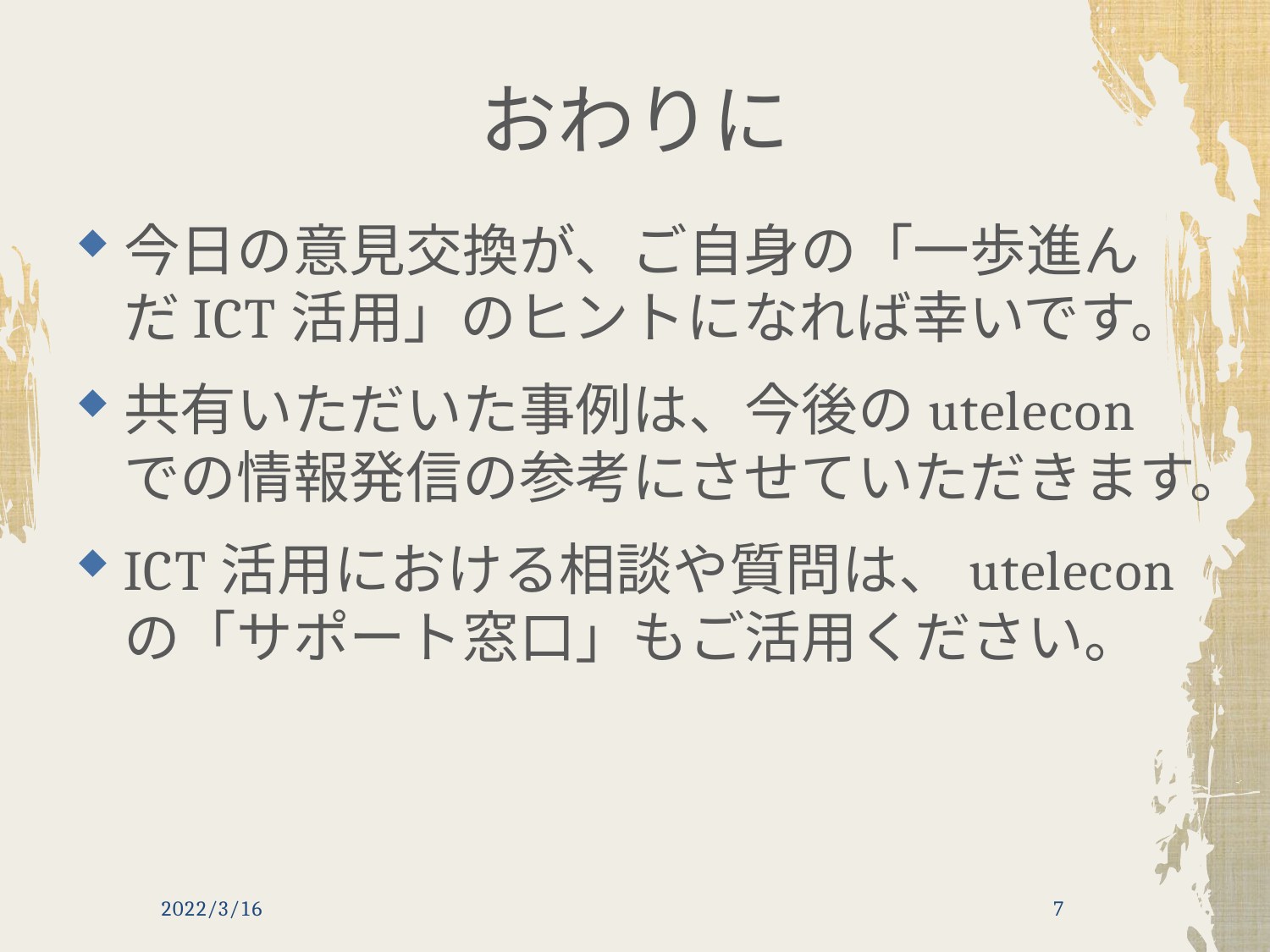

# おわりに
今日の意見交換が、ご自身の「一歩進んだICT活用」のヒントになれば幸いです。
共有いただいた事例は、今後のuteleconでの情報発信の参考にさせていただきます。
ICT活用における相談や質問は、uteleconの「サポート窓口」もご活用ください。
2022/3/16
7